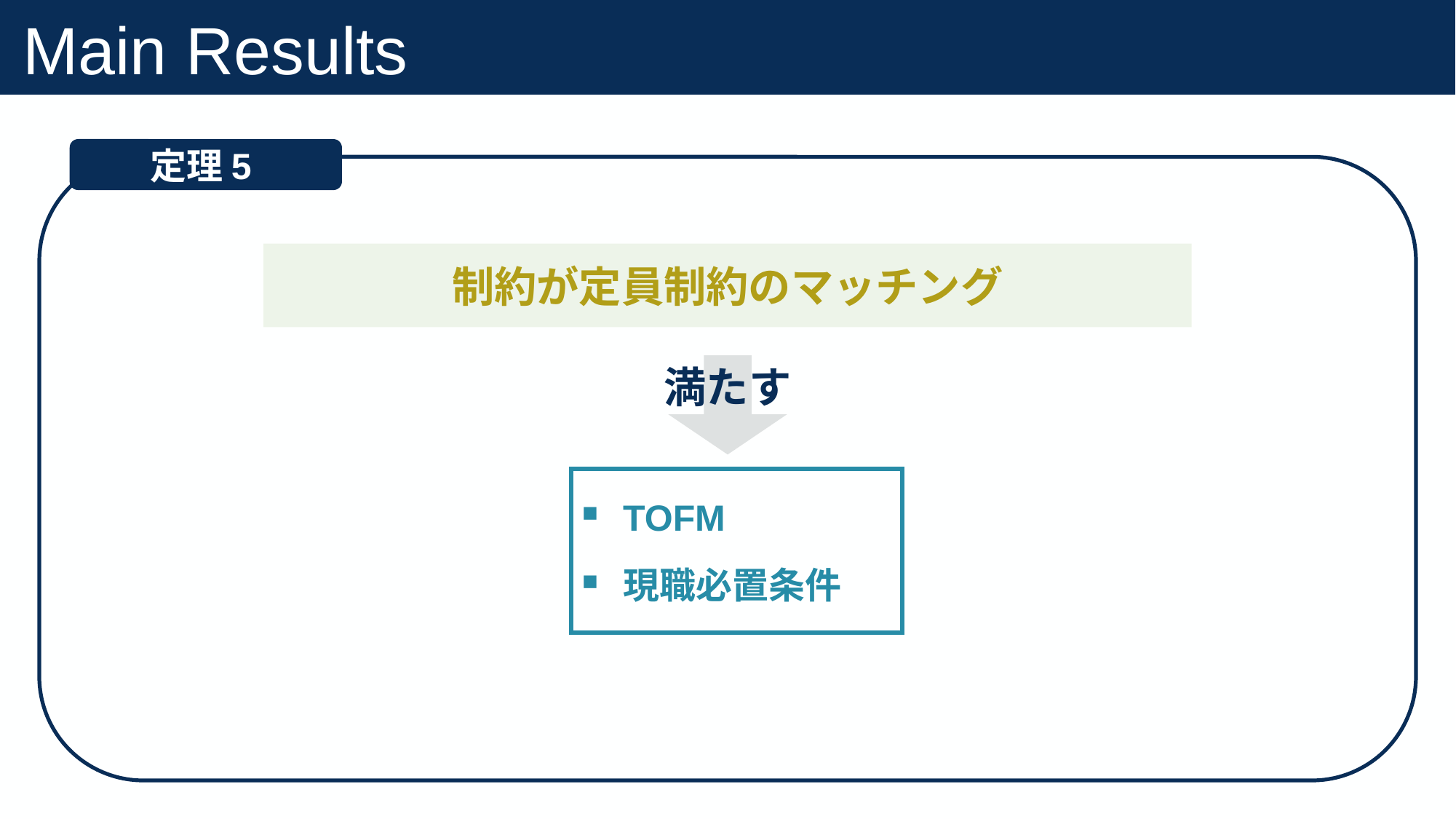

# Main Results
95
定理5

制約が定員制約のマッチング

満たす
TOFM
現職必置条件